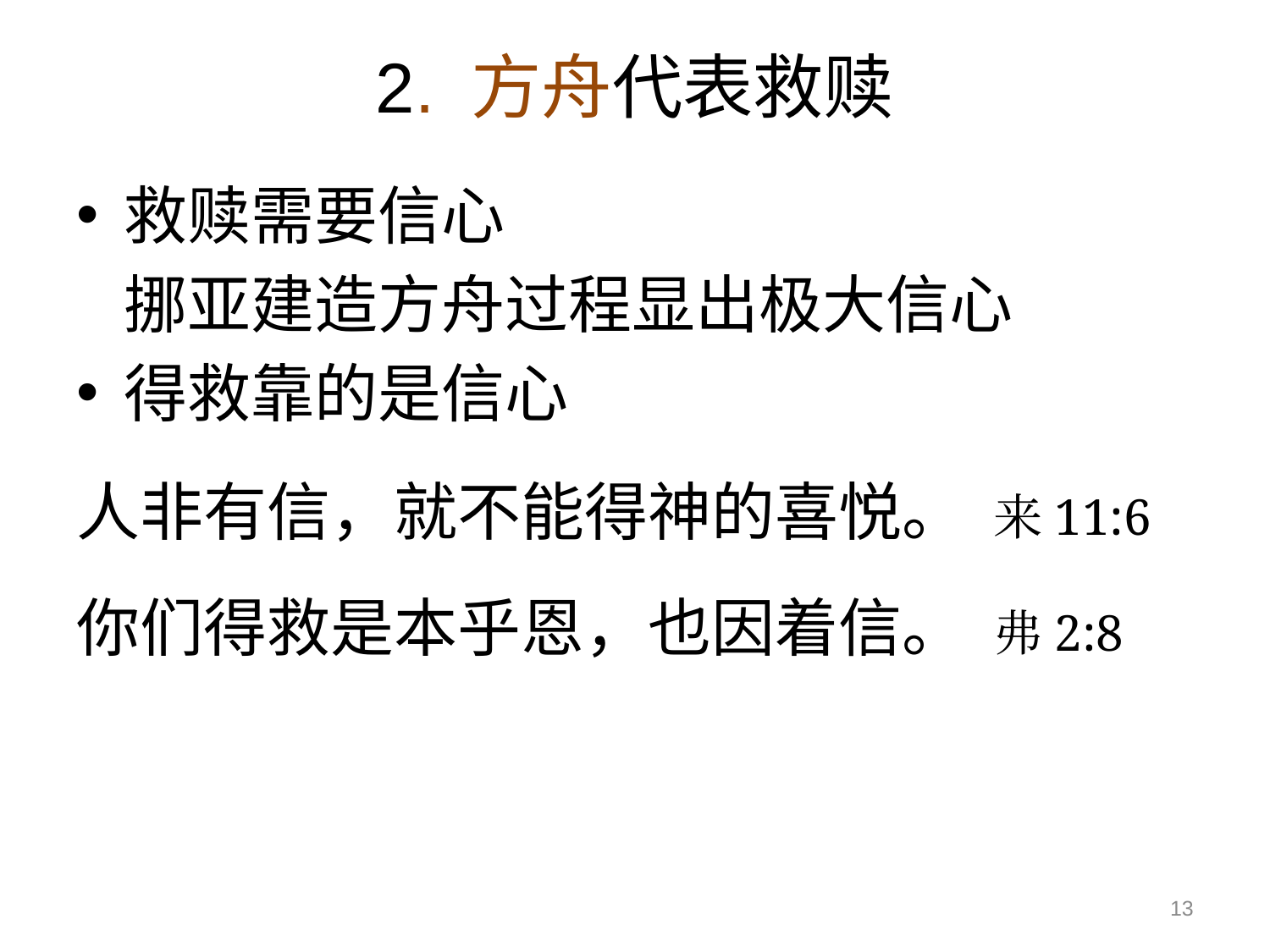

# 2. 方舟代表救赎
救赎需要信心
	挪亚建造方舟过程显出极大信心
得救靠的是信心

人非有信，就不能得神的喜悦。  来11:6

你们得救是本乎恩，也因着信。  弗2:8

13